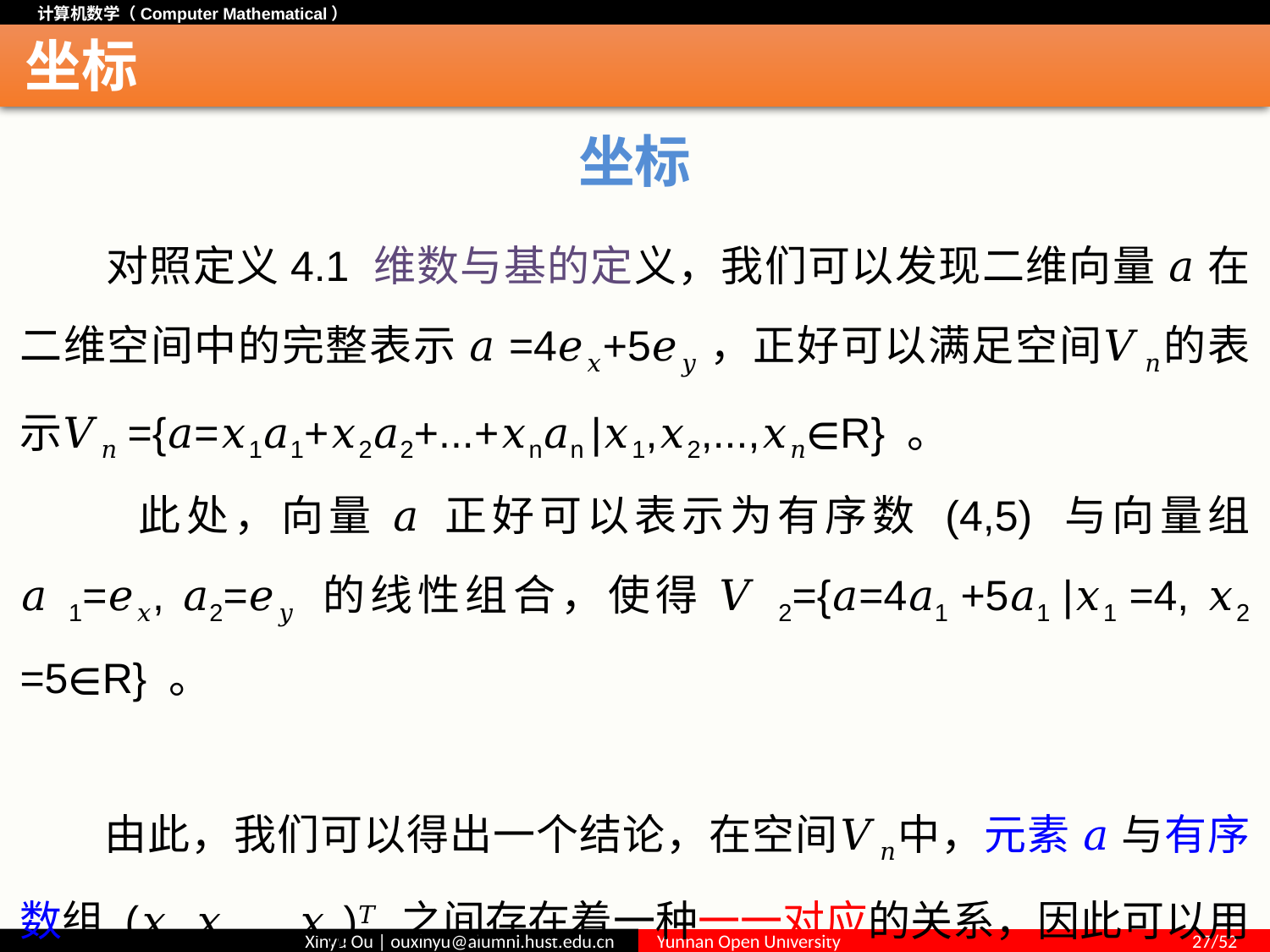

# 坐标
坐标
       对照定义4.1 维数与基的定义，我们可以发现二维向量 𝑎 在二维空间中的完整表示 𝑎=4𝑒𝑥+5𝑒𝑦，正好可以满足空间𝑉𝑛的表示𝑉𝑛={𝑎=𝑥1𝑎1+𝑥2𝑎2+...+𝑥n𝑎n |𝑥1,𝑥2,...,𝑥𝑛∈R} 。
       此处，向量 𝑎 正好可以表示为有序数 (4,5) 与向量组𝑎1=𝑒𝑥, 𝑎2=𝑒𝑦 的线性组合，使得 𝑉2={𝑎=4𝑎1 +5𝑎1 |𝑥1 =4, 𝑥2 =5∈R} 。

       由此，我们可以得出一个结论，在空间𝑉𝑛中，元素 𝑎 与有序数组 (𝑥1,𝑥2,...,𝑥𝑛)𝑇 之间存在着一种一一对应的关系，因此可以用这组有序数来表示元素 𝑎 。